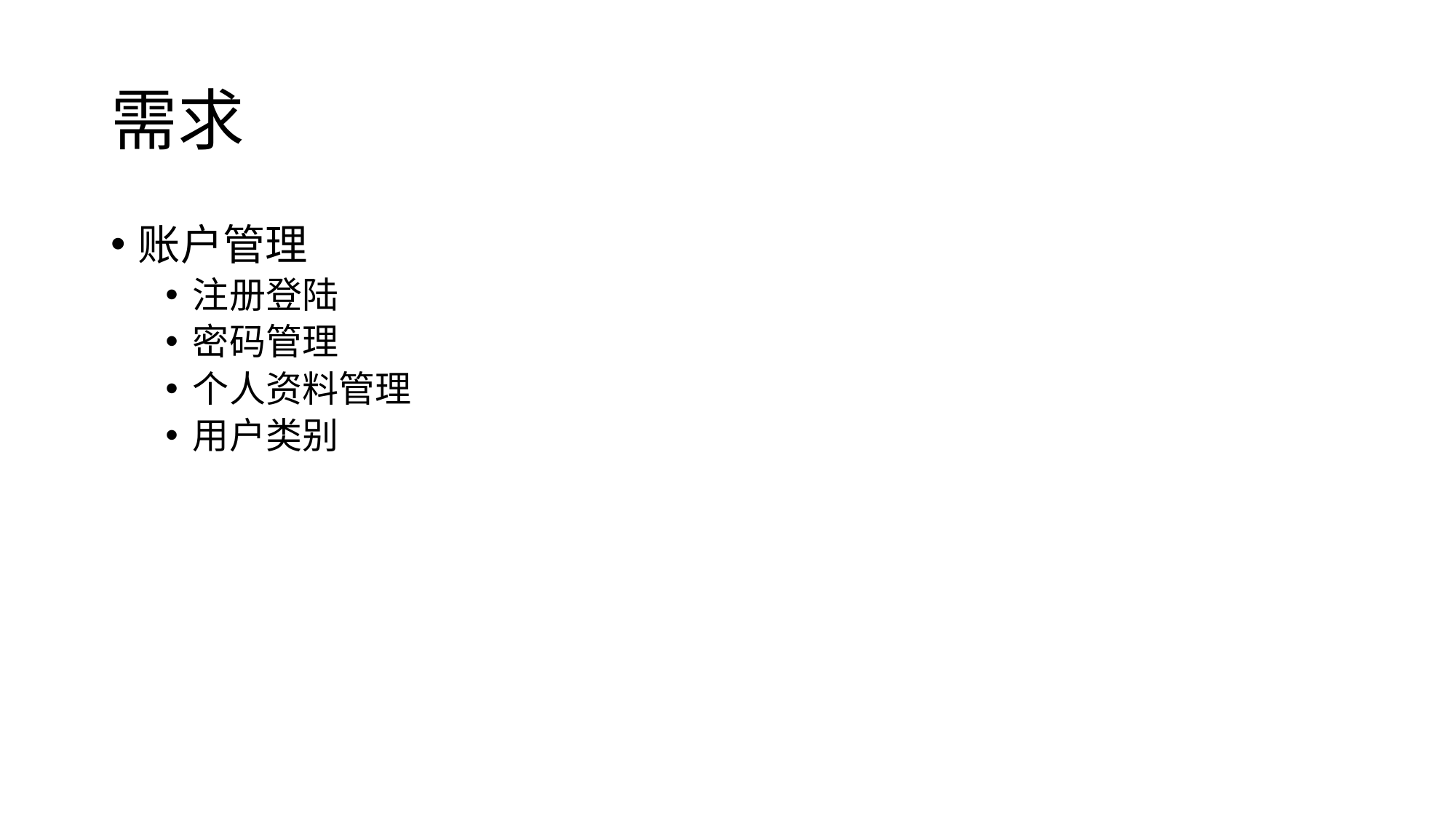

# 需求
账户管理
注册登陆
密码管理
个人资料管理
用户类别